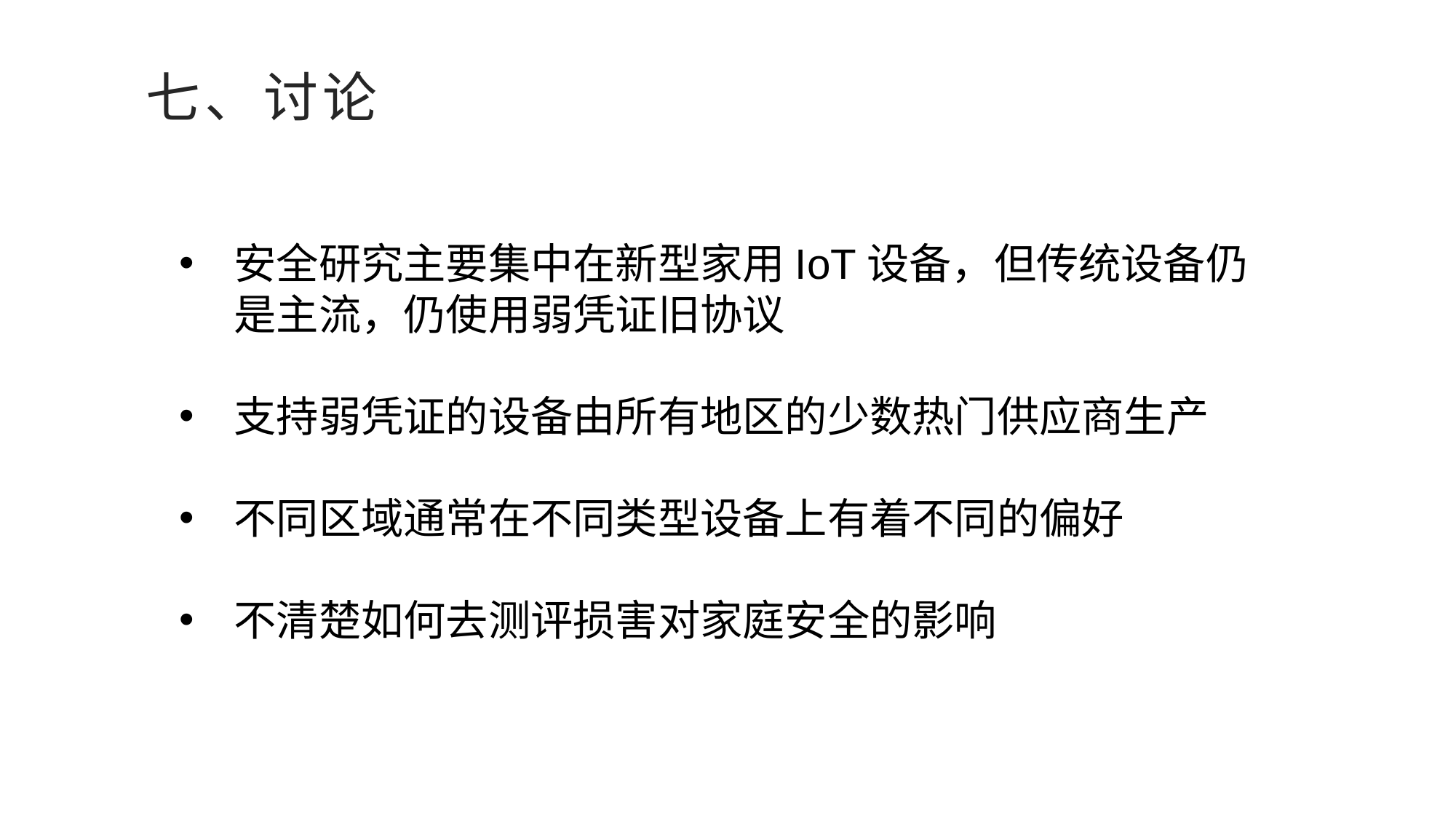

# 七、讨论
安全研究主要集中在新型家用IoT设备，但传统设备仍是主流，仍使用弱凭证旧协议

支持弱凭证的设备由所有地区的少数热门供应商生产

不同区域通常在不同类型设备上有着不同的偏好

不清楚如何去测评损害对家庭安全的影响